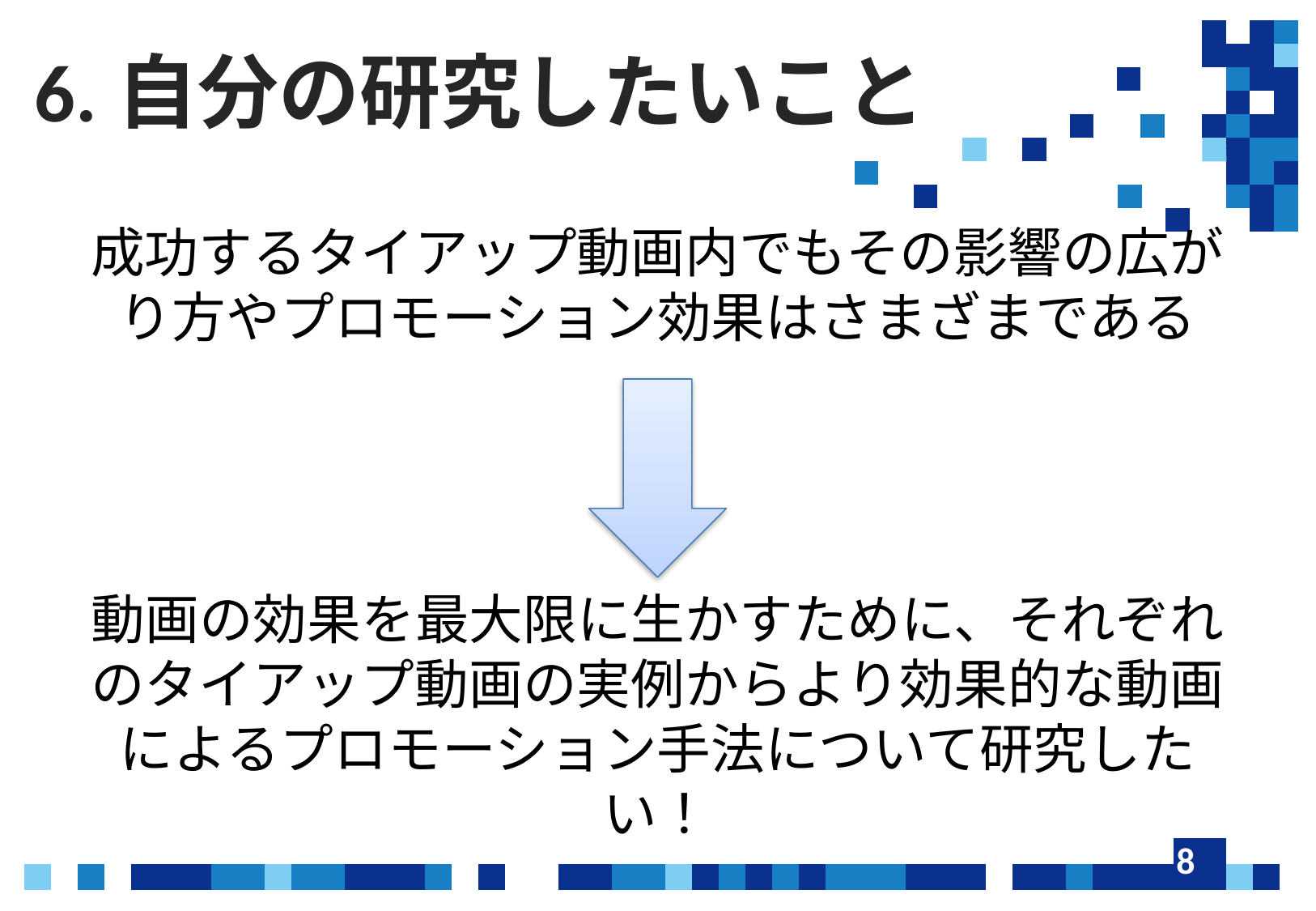

6.自分の研究したいこと
成功するタイアップ動画内でもその影響の広がり方やプロモーション効果はさまざまである

動画の効果を最大限に生かすために、それぞれのタイアップ動画の実例からより効果的な動画によるプロモーション手法について研究したい！